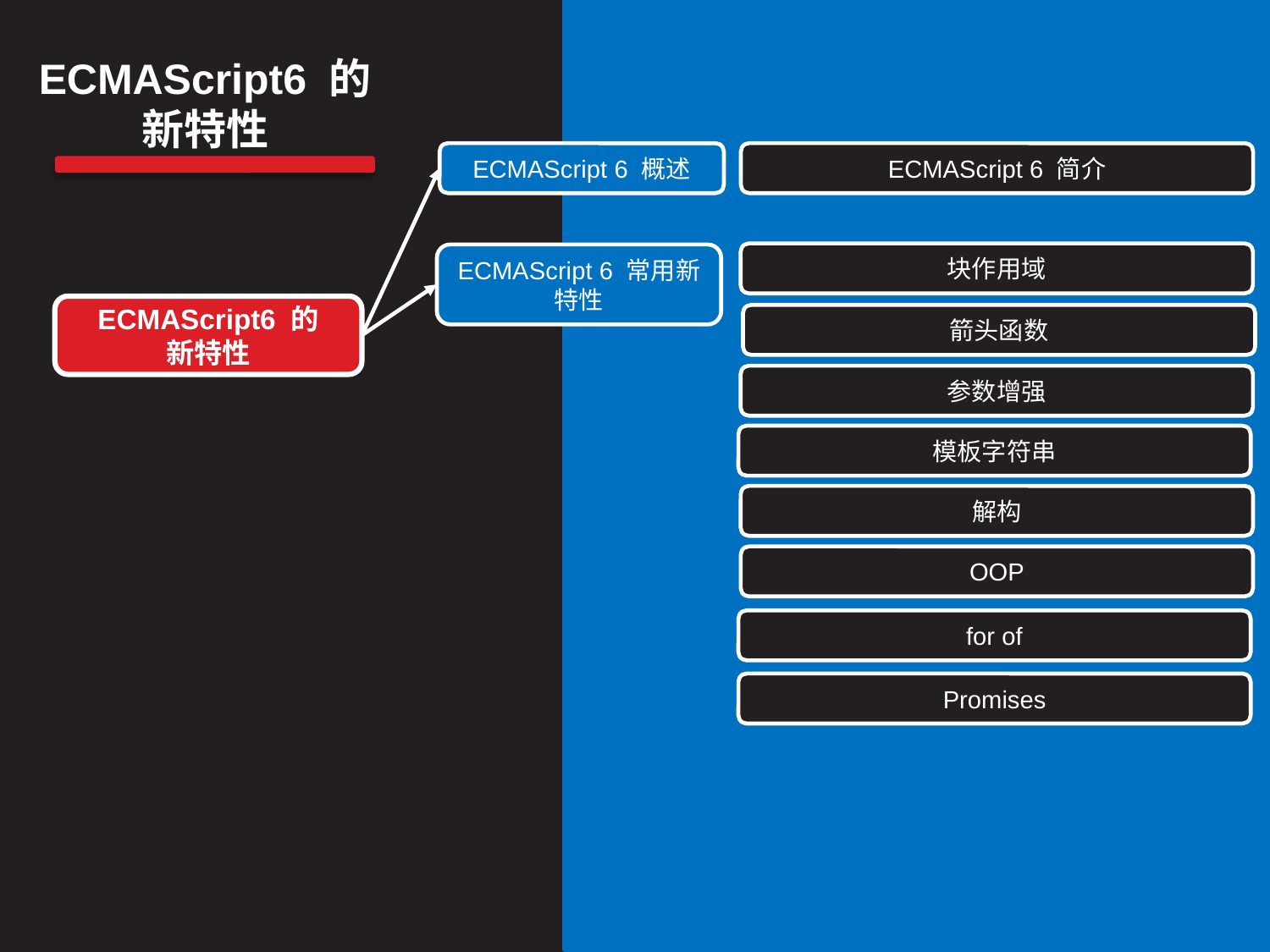

ECMAScript6 的
新特性

ECMAScript 6 概述
ECMAScript 6 简介
块作用域
ECMAScript 6 常用新特性
ECMAScript6 的
新特性
箭头函数
参数增强
模板字符串
解构
OOP
for of
Promises